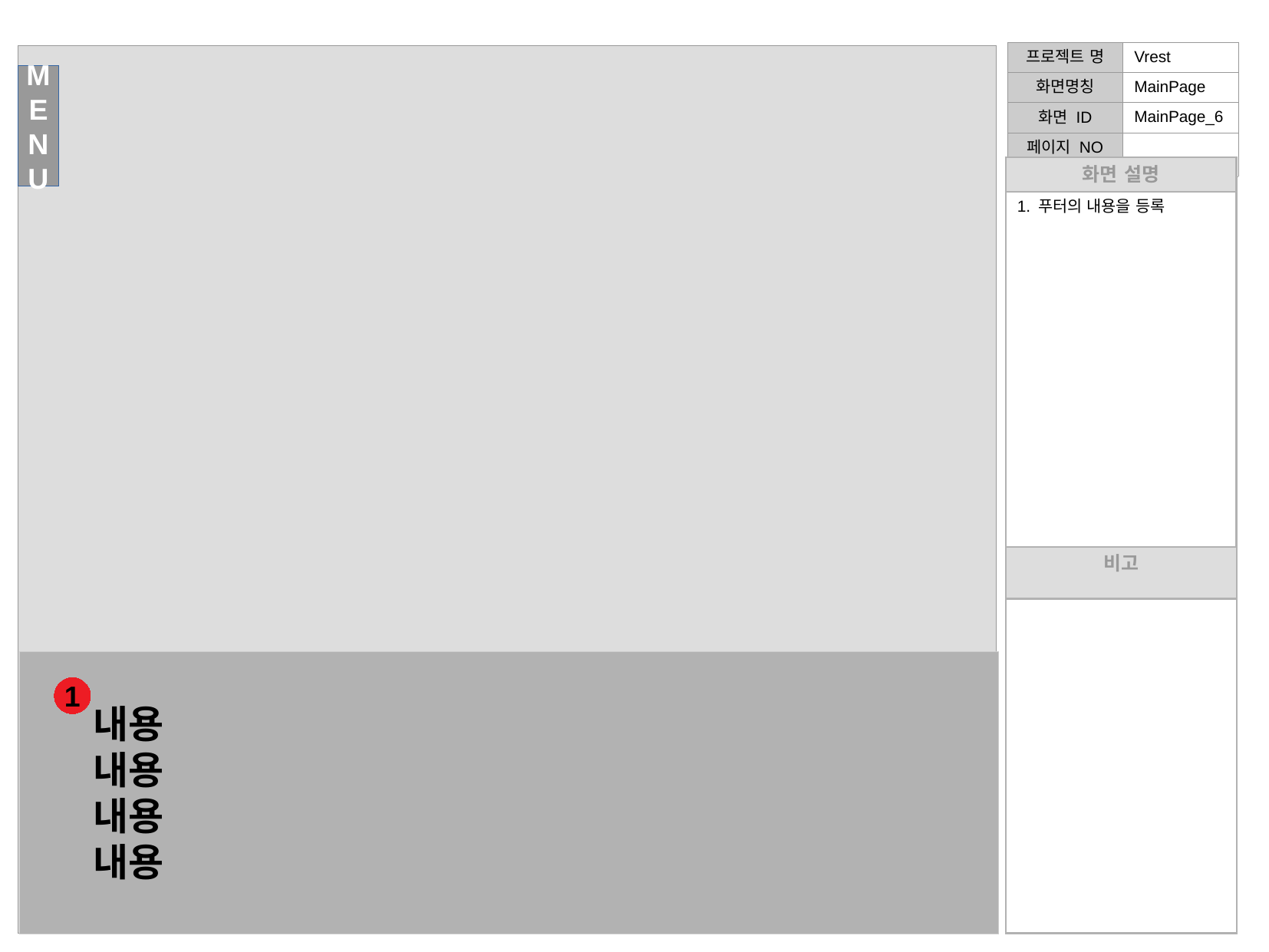

| 프로젝트 명 | Vrest |
| --- | --- |
| 화면명칭 | MainPage |
| 화면 ID | MainPage\_6 |
| 페이지 NO |  |

M
E
N
U
| 화면 설명 |
| --- |
| 1. 푸터의 내용을 등록 |
|  |
| 비고 |
| --- |
|  |

1
내용 내용 내용 내용